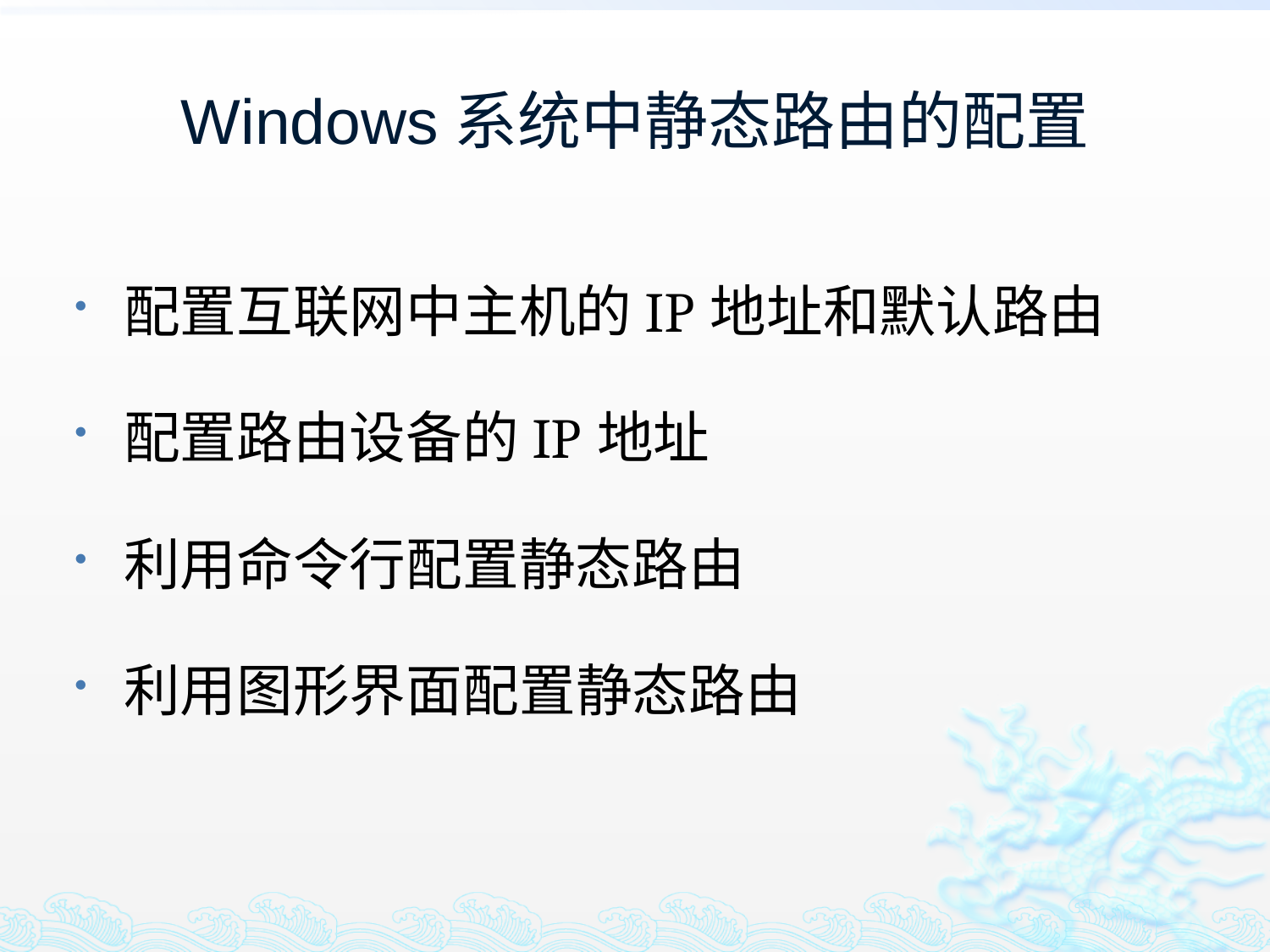

# Windows系统中静态路由的配置
配置互联网中主机的IP地址和默认路由
配置路由设备的IP地址
利用命令行配置静态路由
利用图形界面配置静态路由